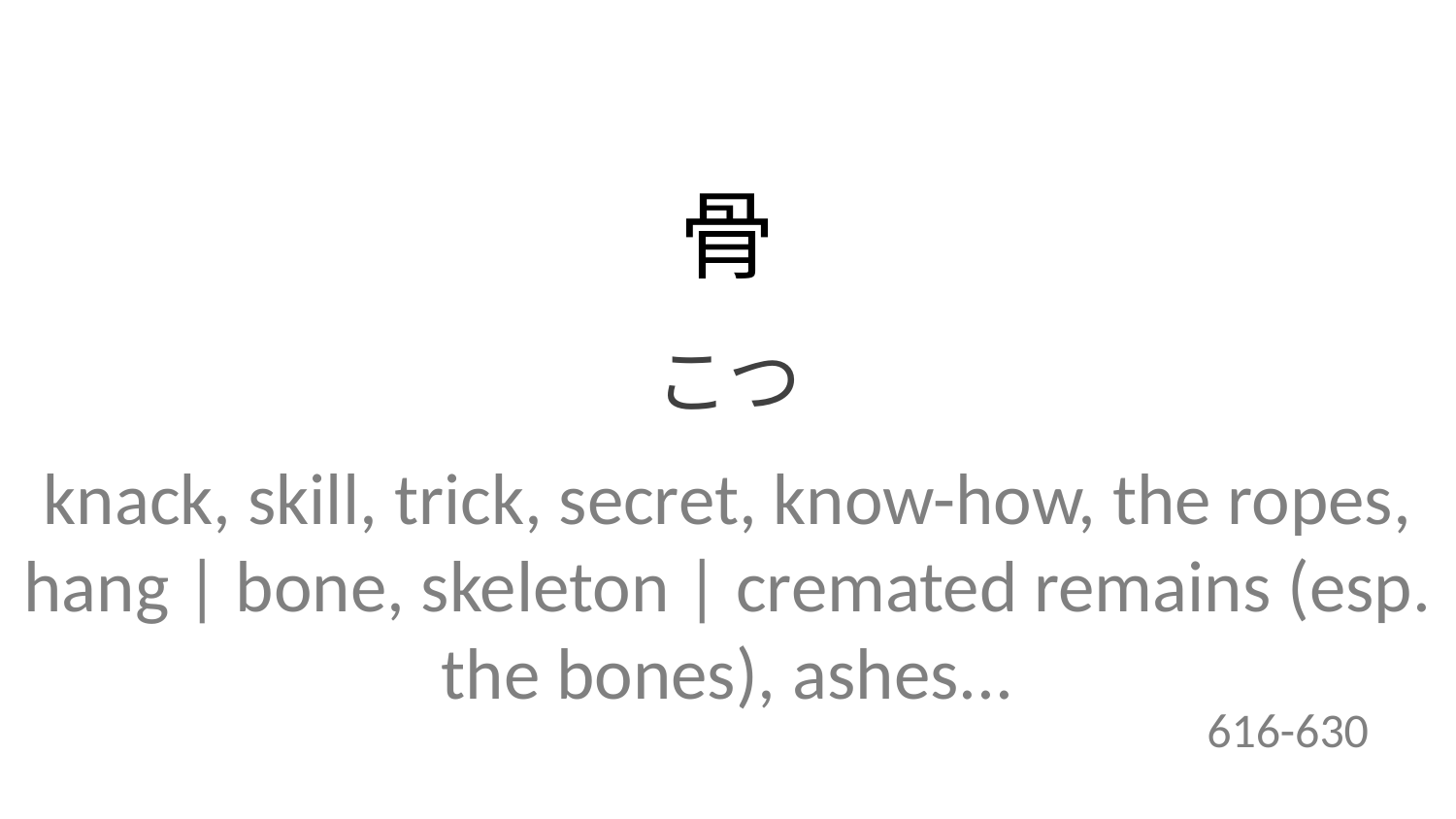

骨

こつ
knack, skill, trick, secret, know-how, the ropes, hang | bone, skeleton | cremated remains (esp. the bones), ashes...
616-630